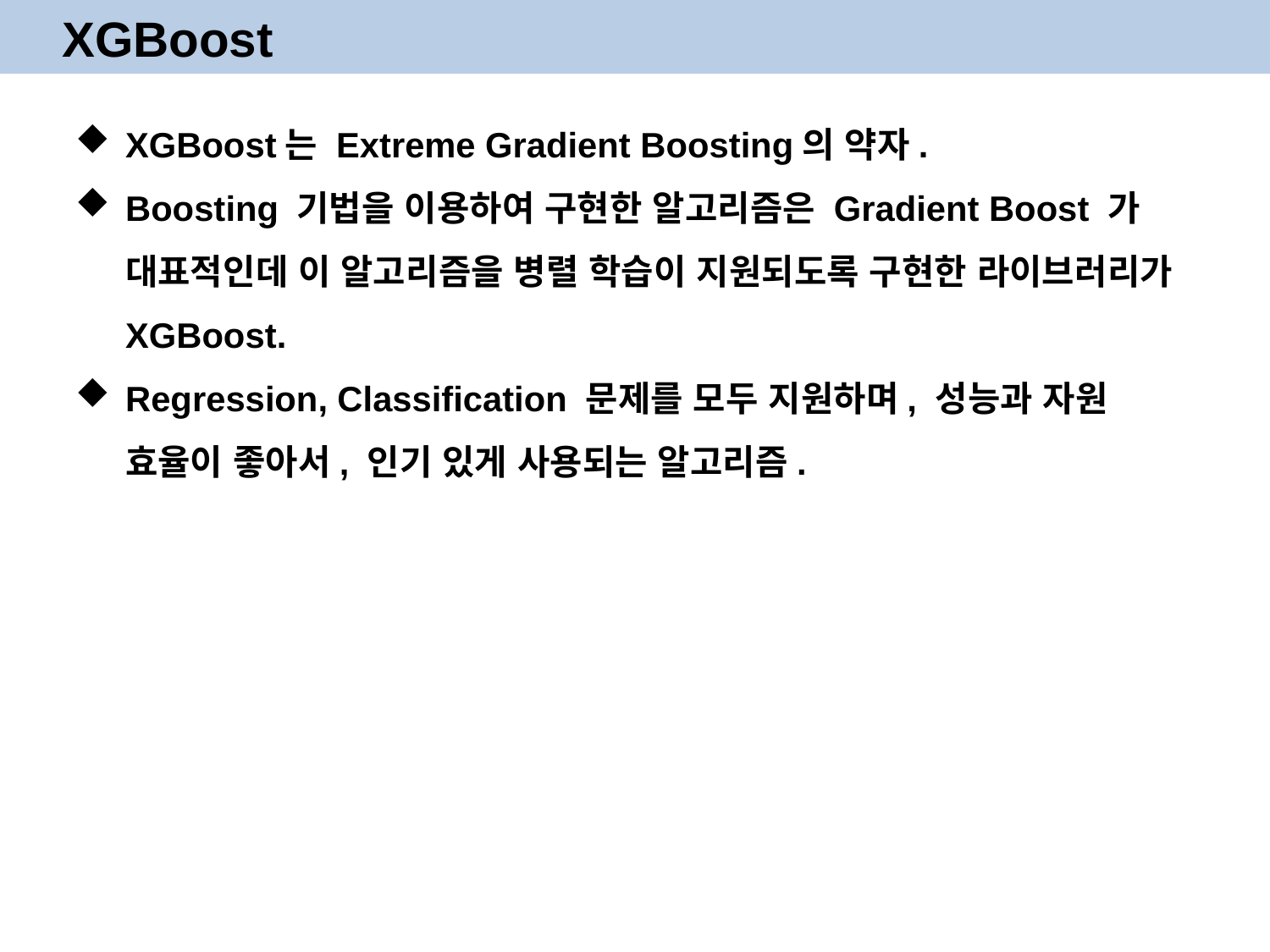

XGBoost
XGBoost는 Extreme Gradient Boosting의 약자.
Boosting 기법을 이용하여 구현한 알고리즘은 Gradient Boost 가 대표적인데 이 알고리즘을 병렬 학습이 지원되도록 구현한 라이브러리가 XGBoost.
Regression, Classification 문제를 모두 지원하며, 성능과 자원 효율이 좋아서, 인기 있게 사용되는 알고리즘.